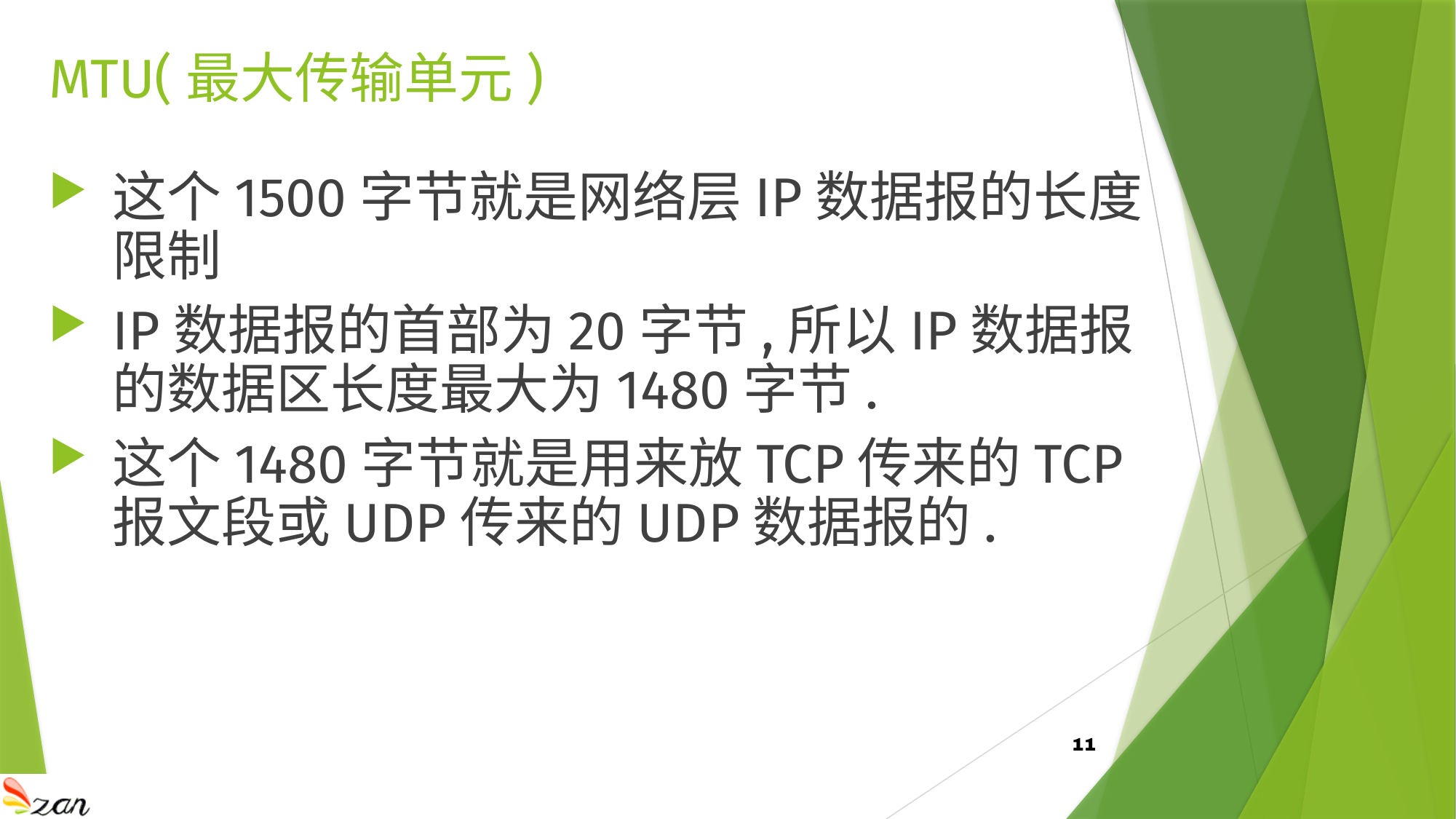

# MTU(最大传输单元)
这个1500字节就是网络层IP数据报的长度限制
IP数据报的首部为20字节,所以IP数据报的数据区长度最大为1480字节.
这个1480字节就是用来放TCP传来的TCP报文段或UDP传来的UDP数据报的.
11